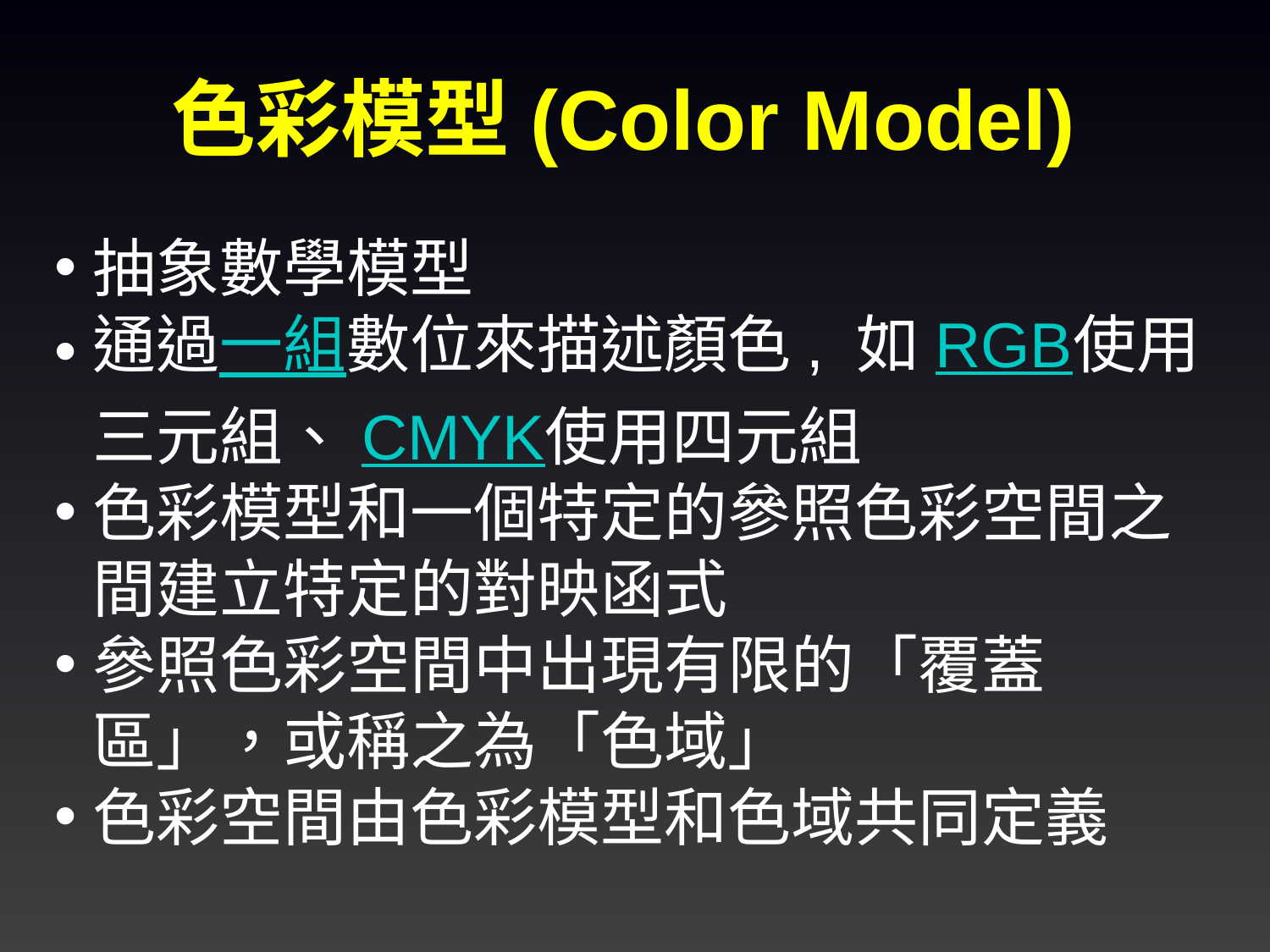

色彩模型(Color Model)
抽象數學模型
通過一組數位來描述顏色, 如RGB使用三元組、CMYK使用四元組
色彩模型和一個特定的參照色彩空間之間建立特定的對映函式
參照色彩空間中出現有限的「覆蓋區」，或稱之為「色域」
色彩空間由色彩模型和色域共同定義